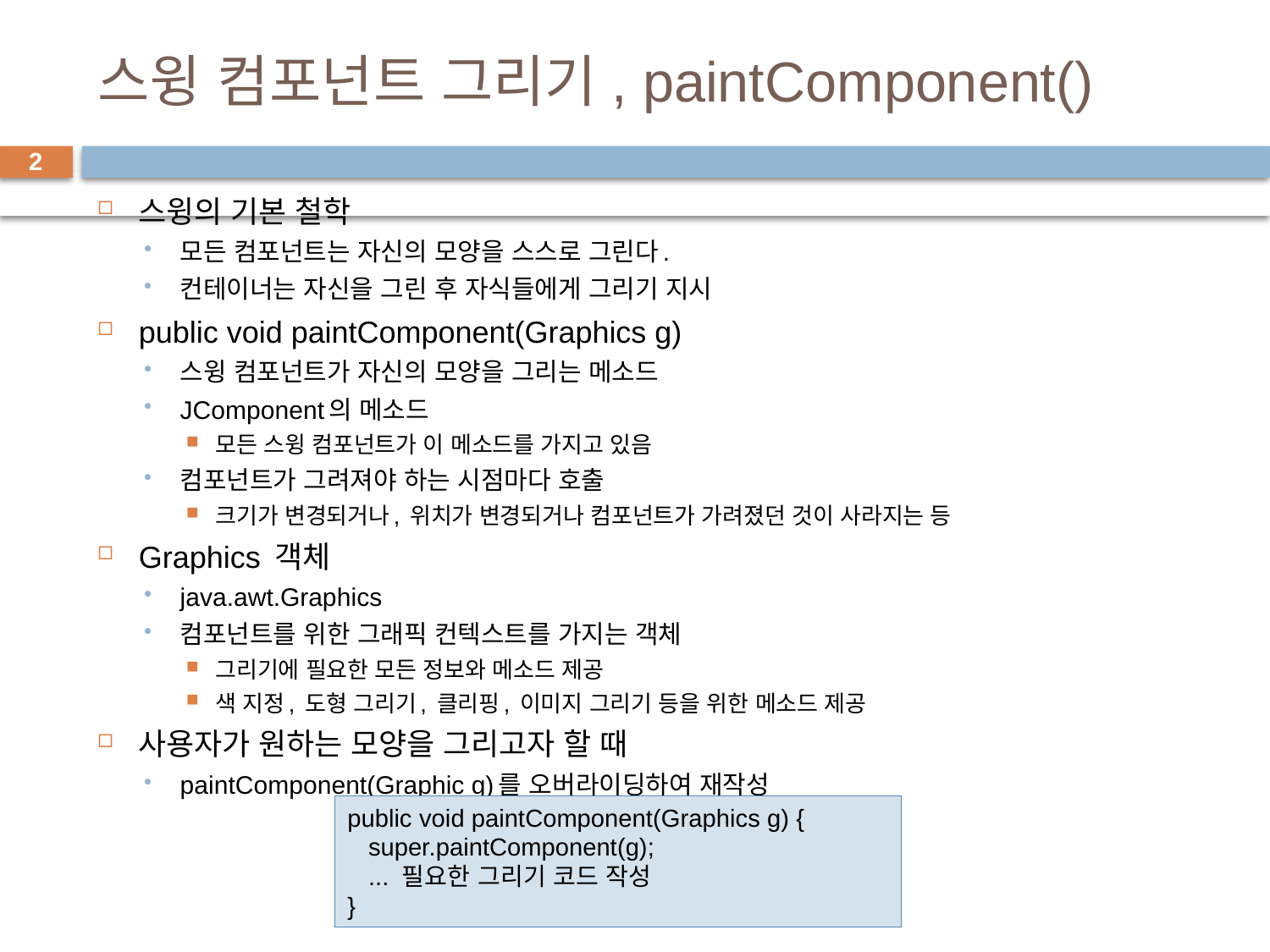

# 스윙 컴포넌트 그리기, paintComponent()
2
스윙의 기본 철학
모든 컴포넌트는 자신의 모양을 스스로 그린다.
컨테이너는 자신을 그린 후 자식들에게 그리기 지시
public void paintComponent(Graphics g)
스윙 컴포넌트가 자신의 모양을 그리는 메소드
JComponent의 메소드
모든 스윙 컴포넌트가 이 메소드를 가지고 있음
컴포넌트가 그려져야 하는 시점마다 호출
크기가 변경되거나, 위치가 변경되거나 컴포넌트가 가려졌던 것이 사라지는 등
Graphics 객체
java.awt.Graphics
컴포넌트를 위한 그래픽 컨텍스트를 가지는 객체
그리기에 필요한 모든 정보와 메소드 제공
색 지정, 도형 그리기, 클리핑, 이미지 그리기 등을 위한 메소드 제공
사용자가 원하는 모양을 그리고자 할 때
paintComponent(Graphic g)를 오버라이딩하여 재작성
public void paintComponent(Graphics g) {
   super.paintComponent(g);
   ... 필요한 그리기 코드 작성
}